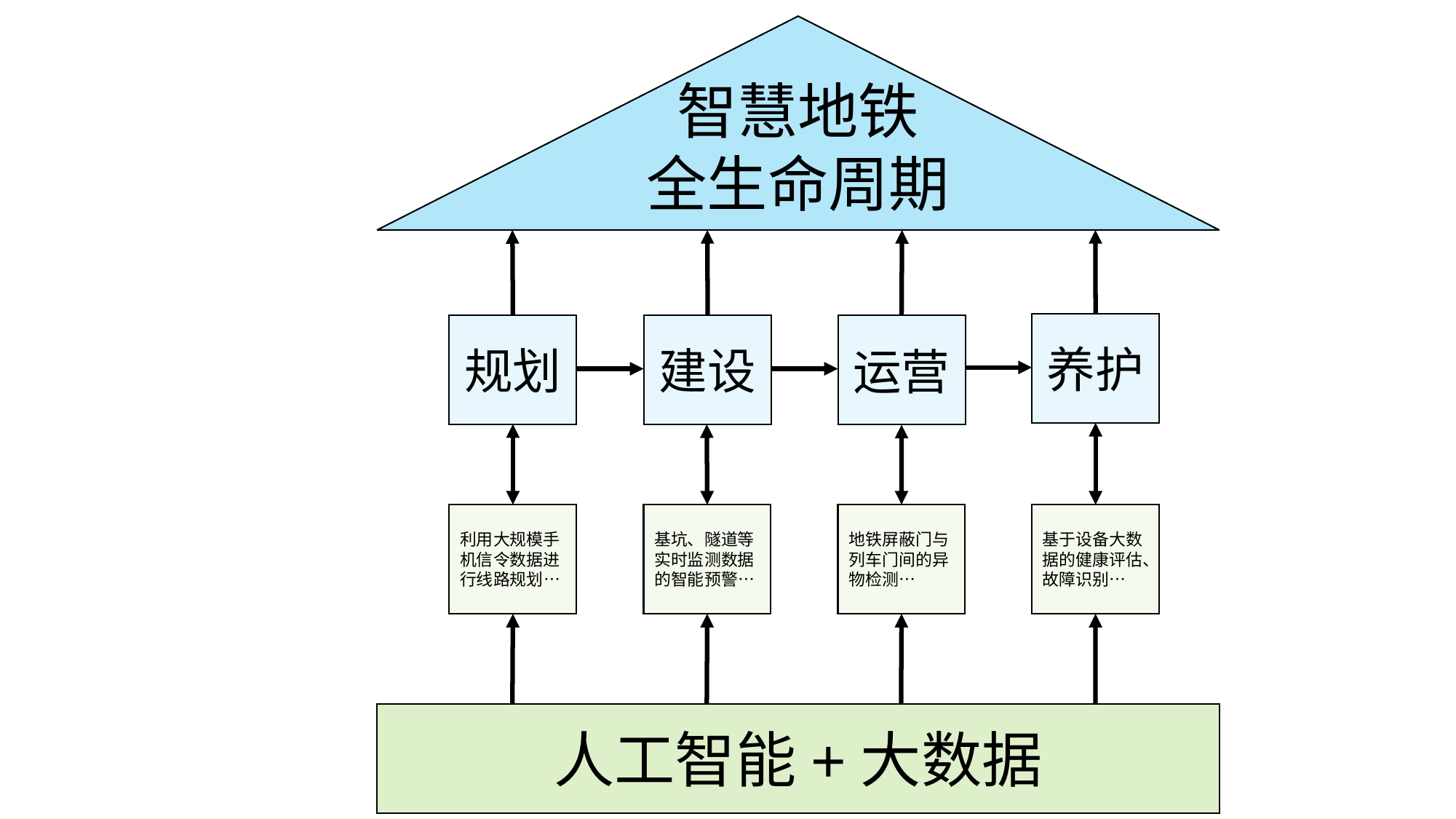

智慧地铁
全生命周期
养护
规划
建设
运营
利用大规模手机信令数据进行线路规划…
基坑、隧道等实时监测数据的智能预警…
地铁屏蔽门与列车门间的异物检测…
基于设备大数据的健康评估、故障识别…
人工智能+大数据